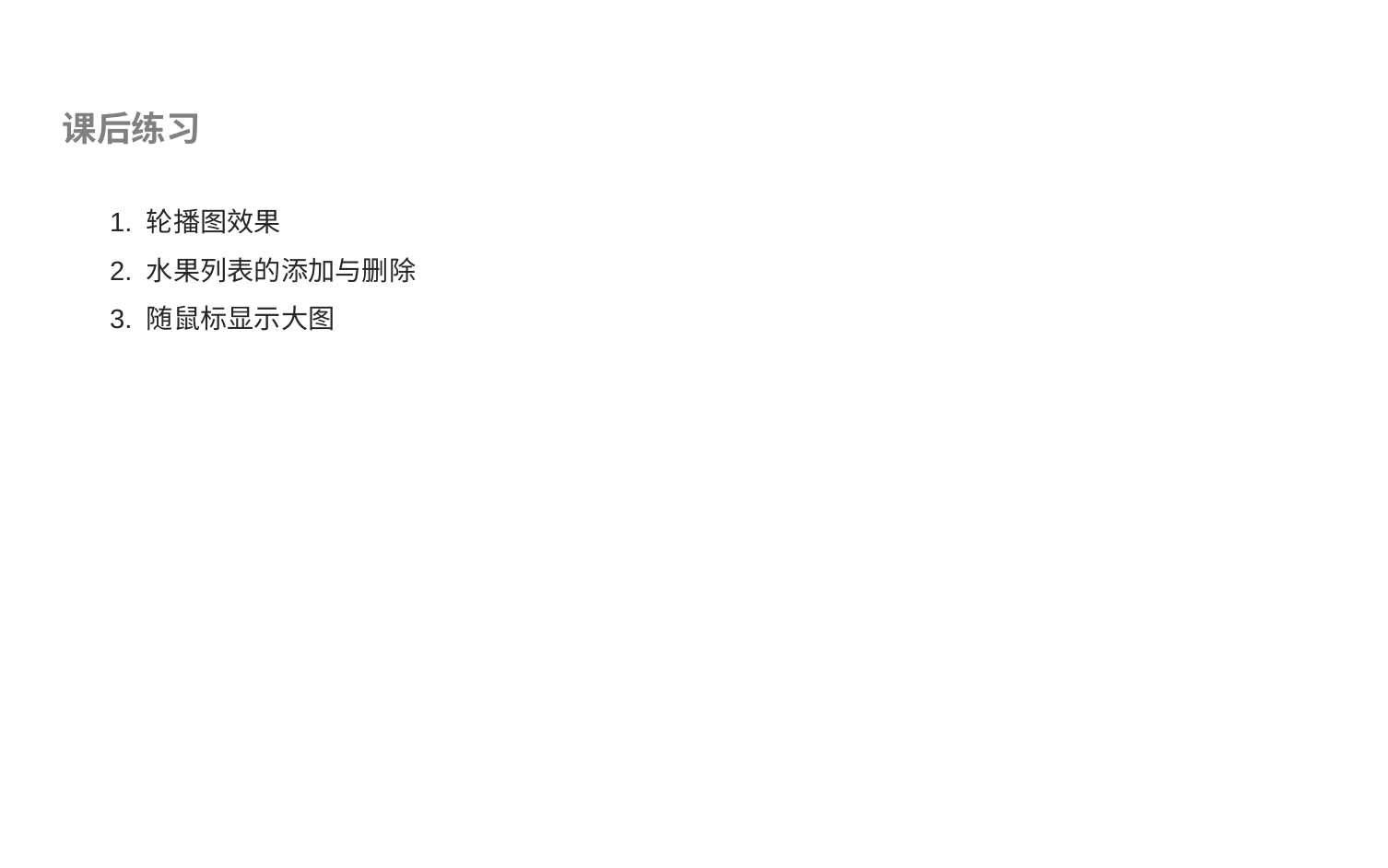

课后练习
1. 轮播图效果
2. 水果列表的添加与删除
3. 随鼠标显示大图